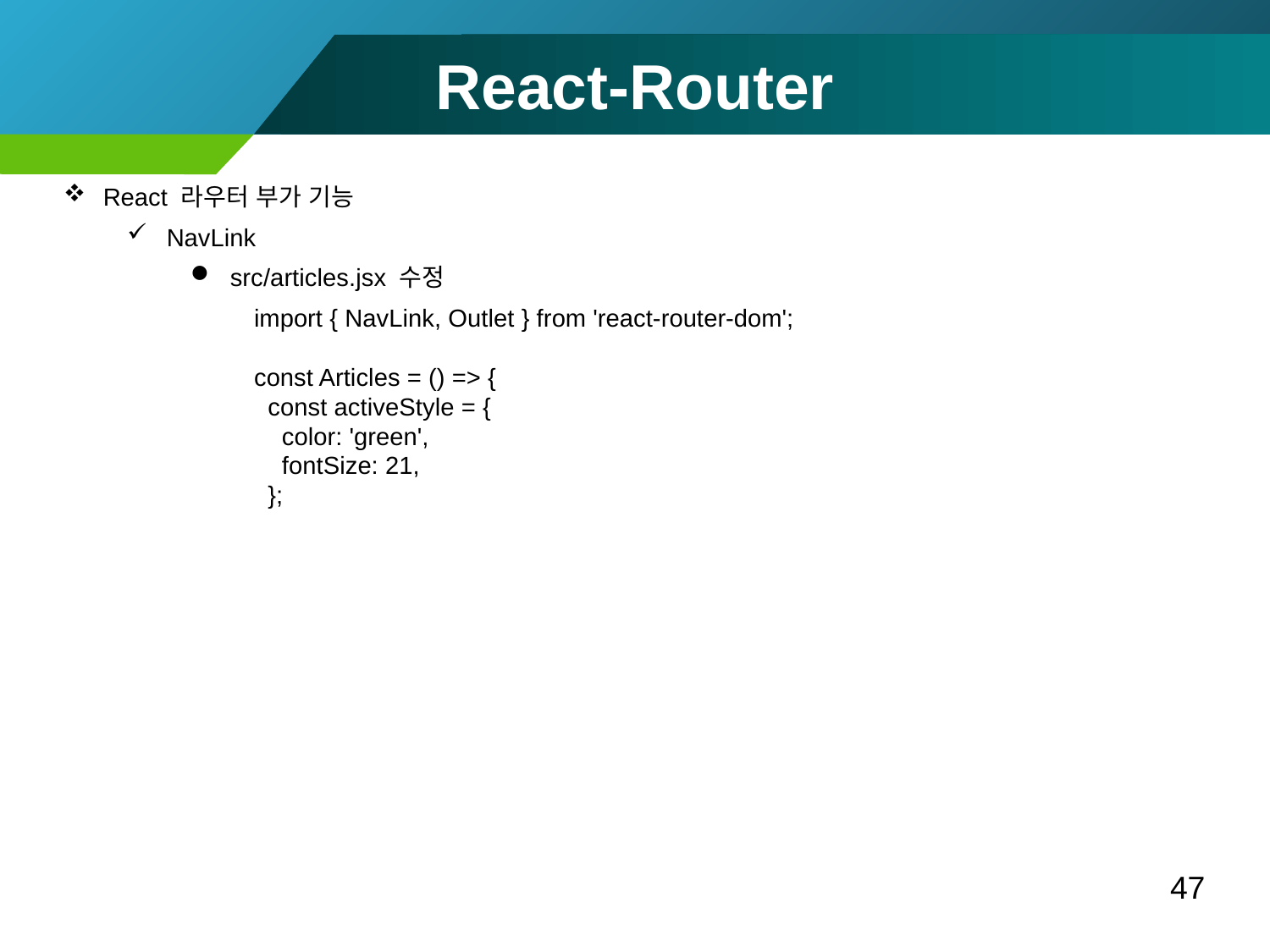

React-Router
React 라우터 부가 기능
NavLink
src/articles.jsx 수정
import { NavLink, Outlet } from 'react-router-dom';

const Articles = () => {
  const activeStyle = {
    color: 'green',
    fontSize: 21,
  };
47